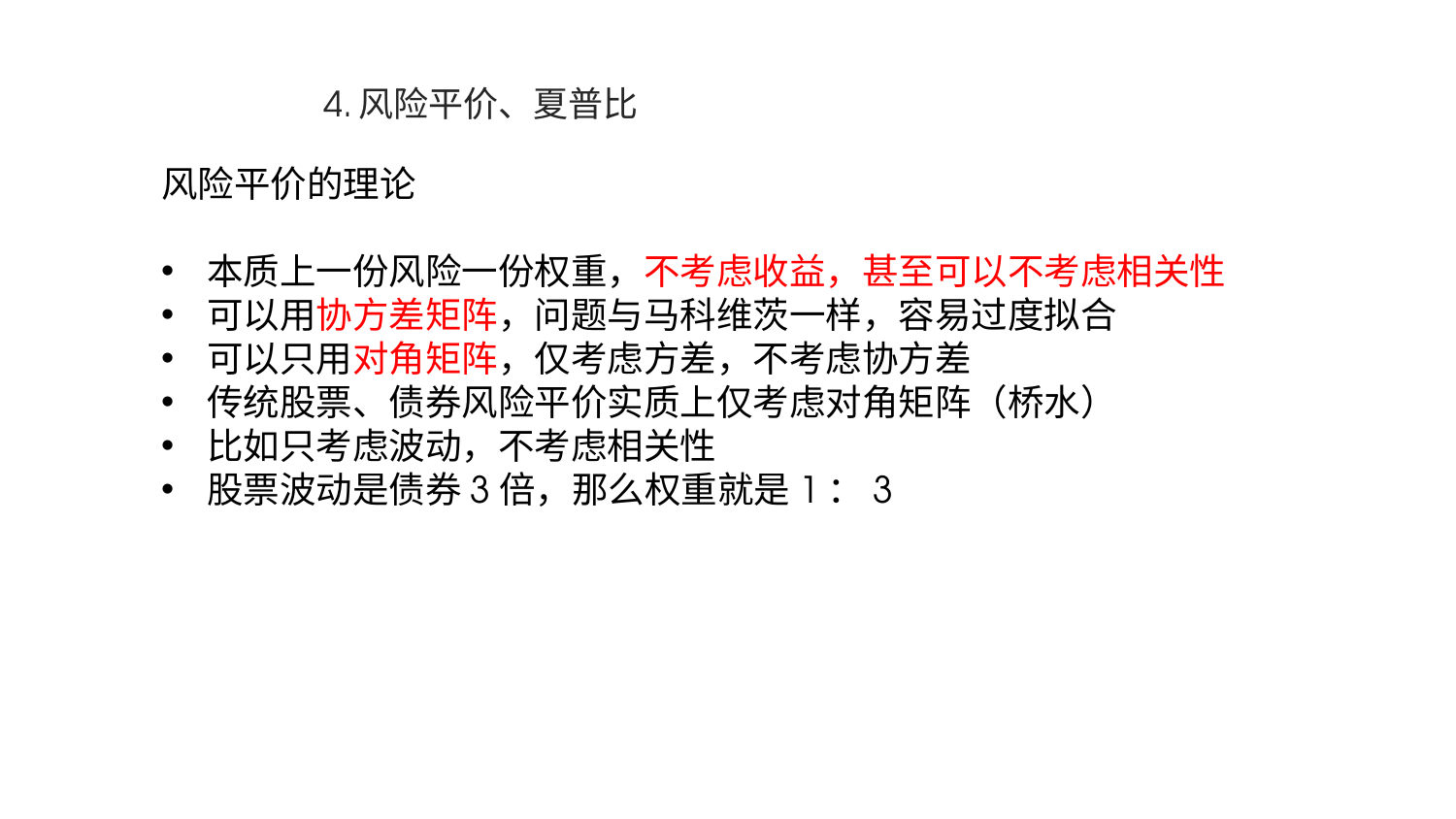

# 4.风险平价、夏普比
风险平价的理论

本质上一份风险一份权重，不考虑收益，甚至可以不考虑相关性
可以用协方差矩阵，问题与马科维茨一样，容易过度拟合
可以只用对角矩阵，仅考虑方差，不考虑协方差
传统股票、债券风险平价实质上仅考虑对角矩阵（桥水）
比如只考虑波动，不考虑相关性
股票波动是债券3倍，那么权重就是1：3